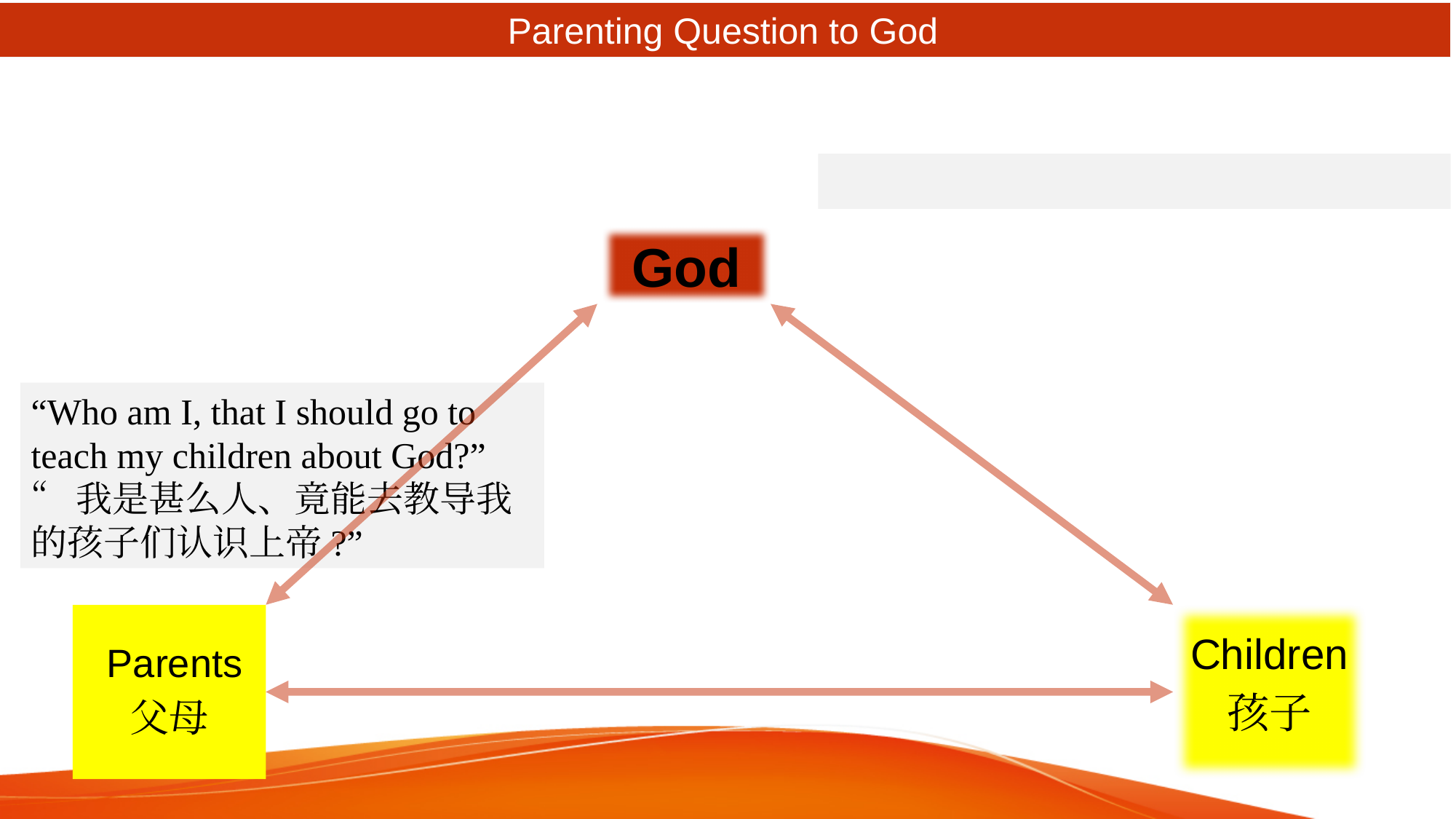

Parenting Question to God

God
“Who am I, that I should go to teach my children about God?”
“我是甚么人、竟能去教导我的孩子们认识上帝?”
 Parents
父母
Children
孩子